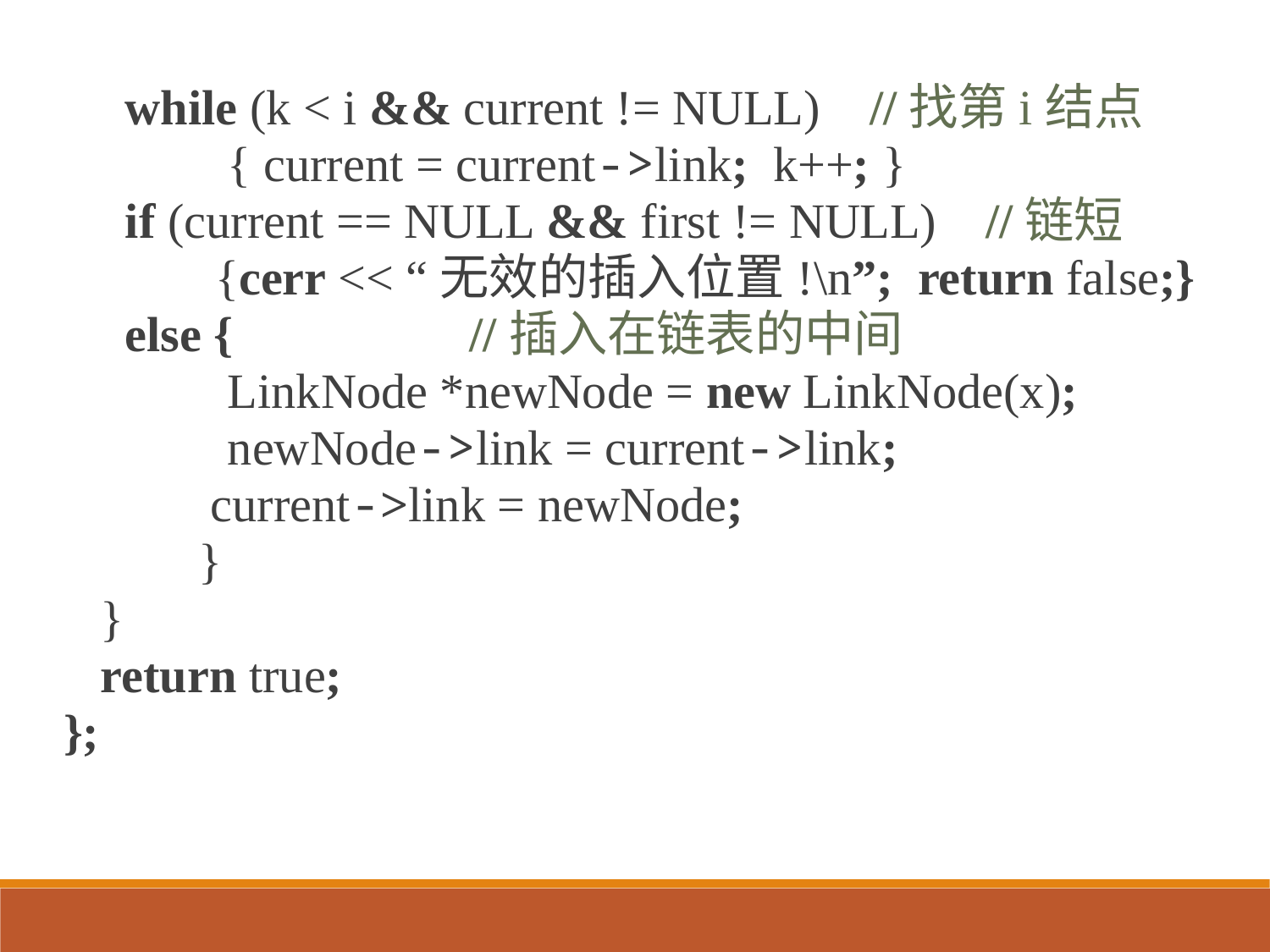

while (k < i && current != NULL)    //找第i结点
 		  { current = current->link;  k++; }
	    if (current == NULL && first != NULL)    //链短
		 {cerr << “无效的插入位置!\n”;  return false;}
     else {		 //插入在链表的中间
		  LinkNode *newNode = new LinkNode(x);
	 	  newNode->link = current->link;
            current->link = newNode;
           }
	  }
	  return true;
};